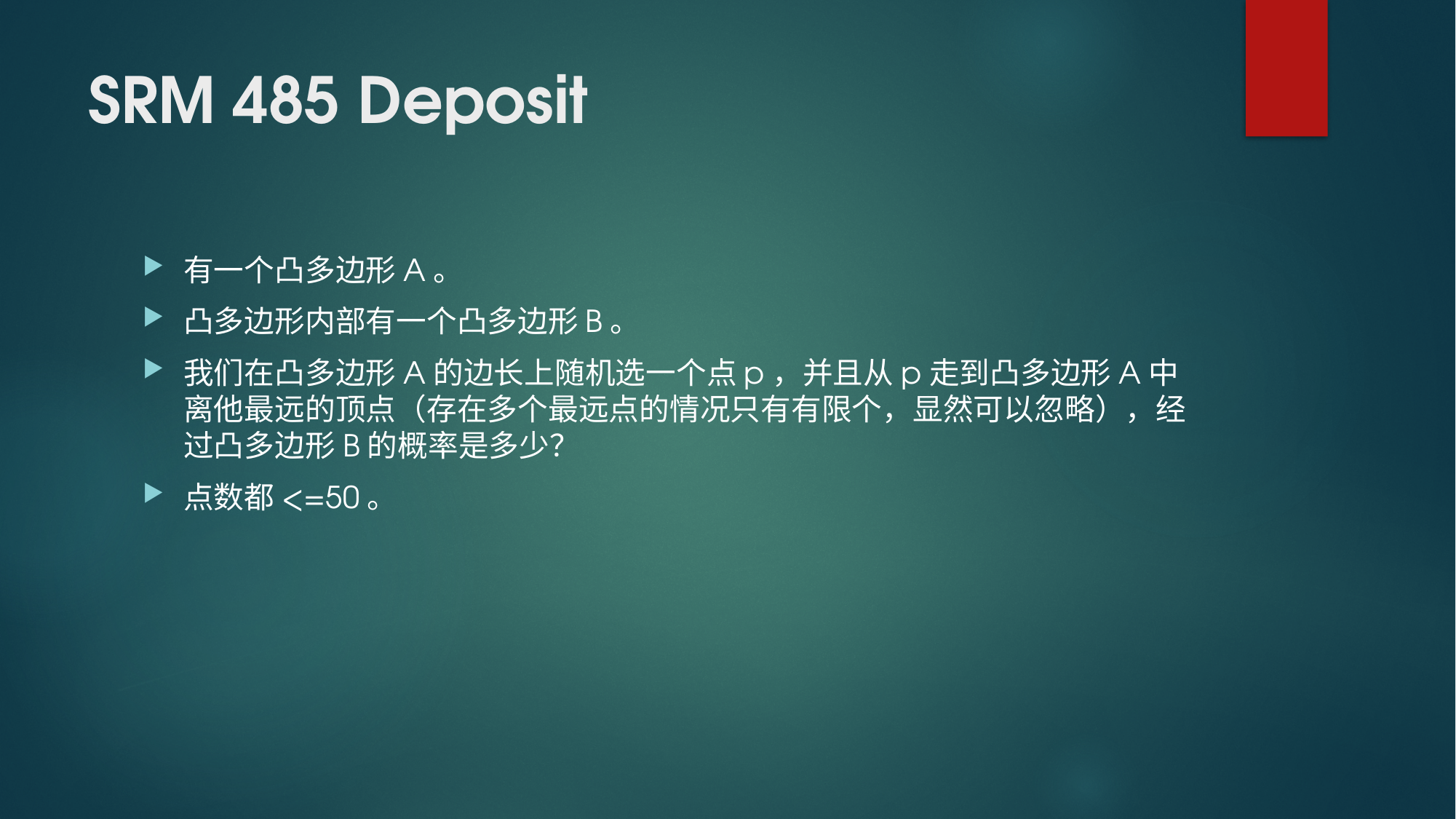

# SRM 485 Deposit
有一个凸多边形A。
凸多边形内部有一个凸多边形B。
我们在凸多边形A的边长上随机选一个点p，并且从p走到凸多边形A中离他最远的顶点（存在多个最远点的情况只有有限个，显然可以忽略），经过凸多边形B的概率是多少？
点数都<=50。